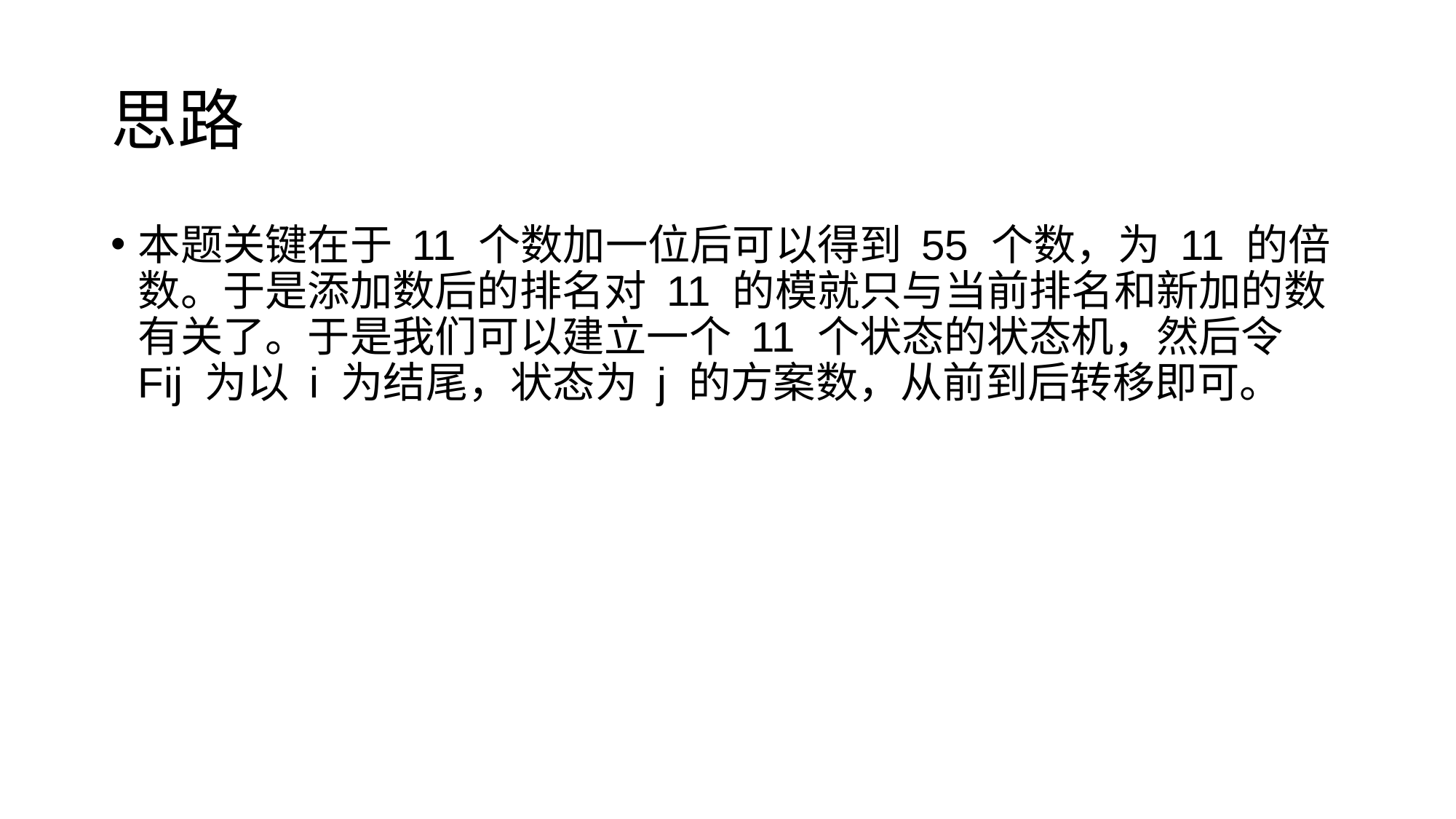

# 思路
本题关键在于 11 个数加一位后可以得到 55 个数，为 11 的倍数。于是添加数后的排名对 11 的模就只与当前排名和新加的数有关了。于是我们可以建立一个 11 个状态的状态机，然后令 Fij 为以 i 为结尾，状态为 j 的方案数，从前到后转移即可。